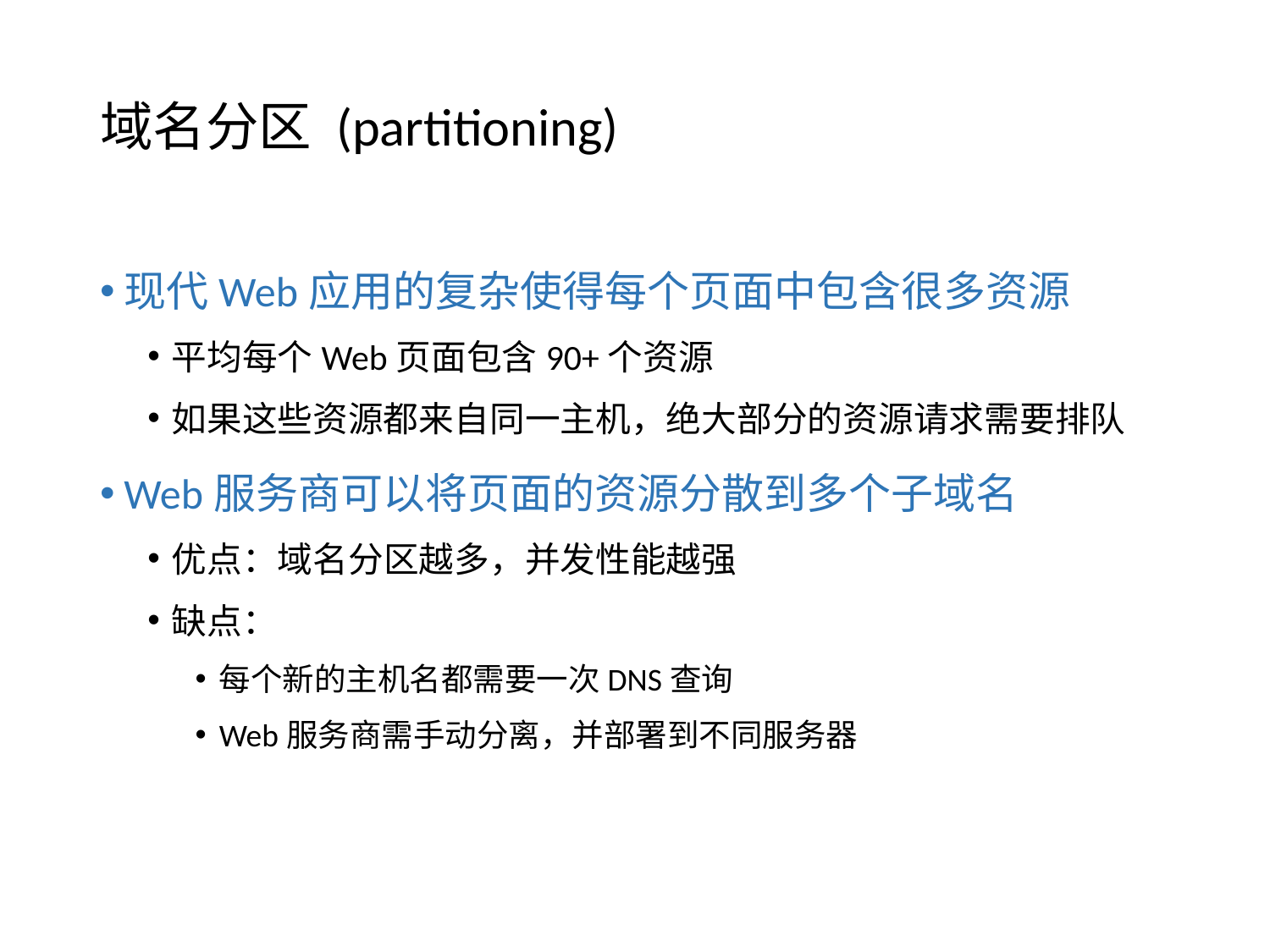

# 域名分区 (partitioning)
现代Web应用的复杂使得每个页面中包含很多资源
平均每个Web页面包含90+个资源
如果这些资源都来自同一主机，绝大部分的资源请求需要排队
Web服务商可以将页面的资源分散到多个子域名
优点：域名分区越多，并发性能越强
缺点：
每个新的主机名都需要一次DNS查询
Web服务商需手动分离，并部署到不同服务器
35